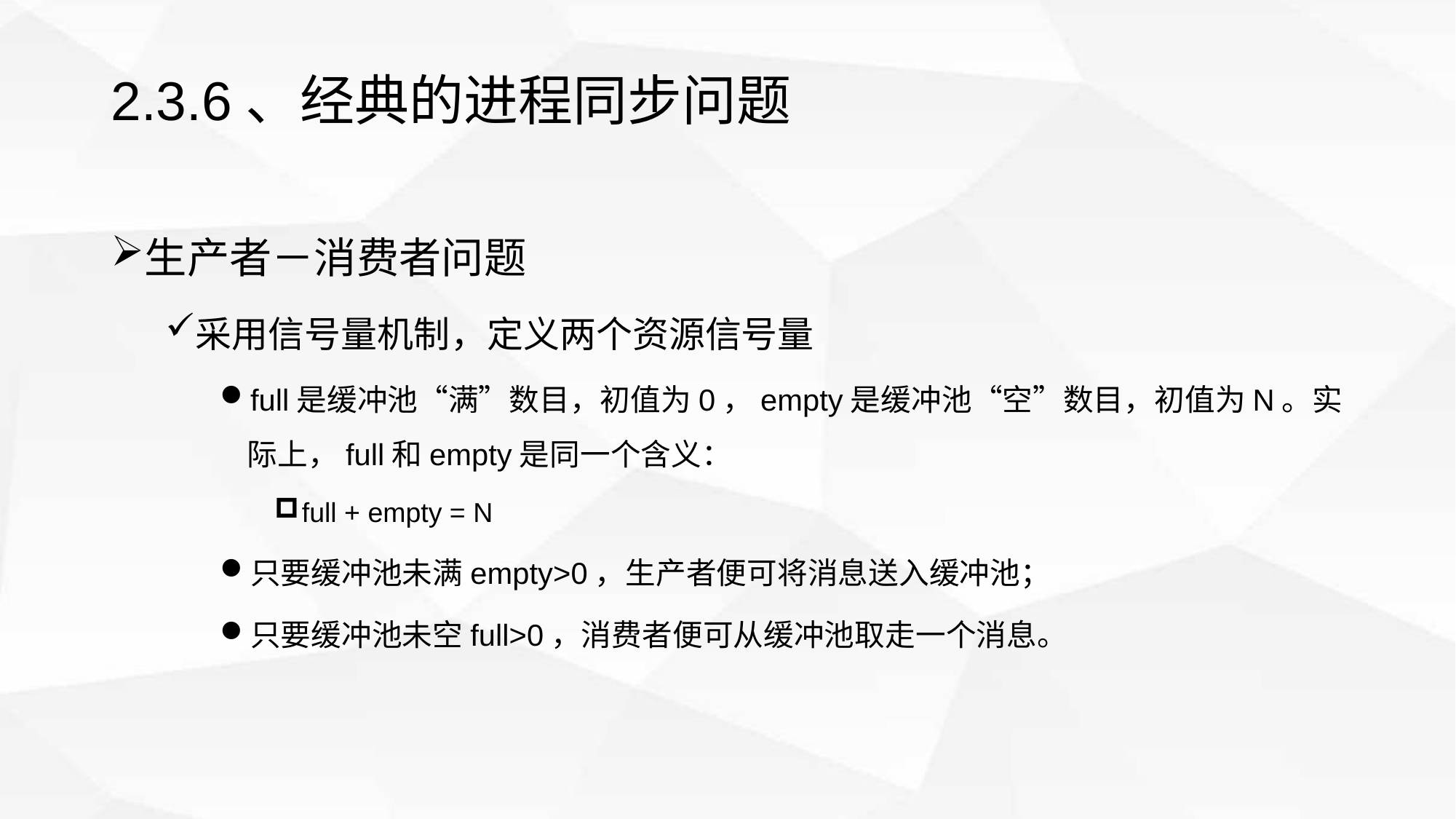

# 2.3.6、经典的进程同步问题
生产者－消费者问题
采用信号量机制，定义两个资源信号量
full是缓冲池“满”数目，初值为0，empty是缓冲池“空”数目，初值为N。实际上，full和empty是同一个含义：
full + empty = N
只要缓冲池未满empty>0，生产者便可将消息送入缓冲池；
只要缓冲池未空full>0，消费者便可从缓冲池取走一个消息。